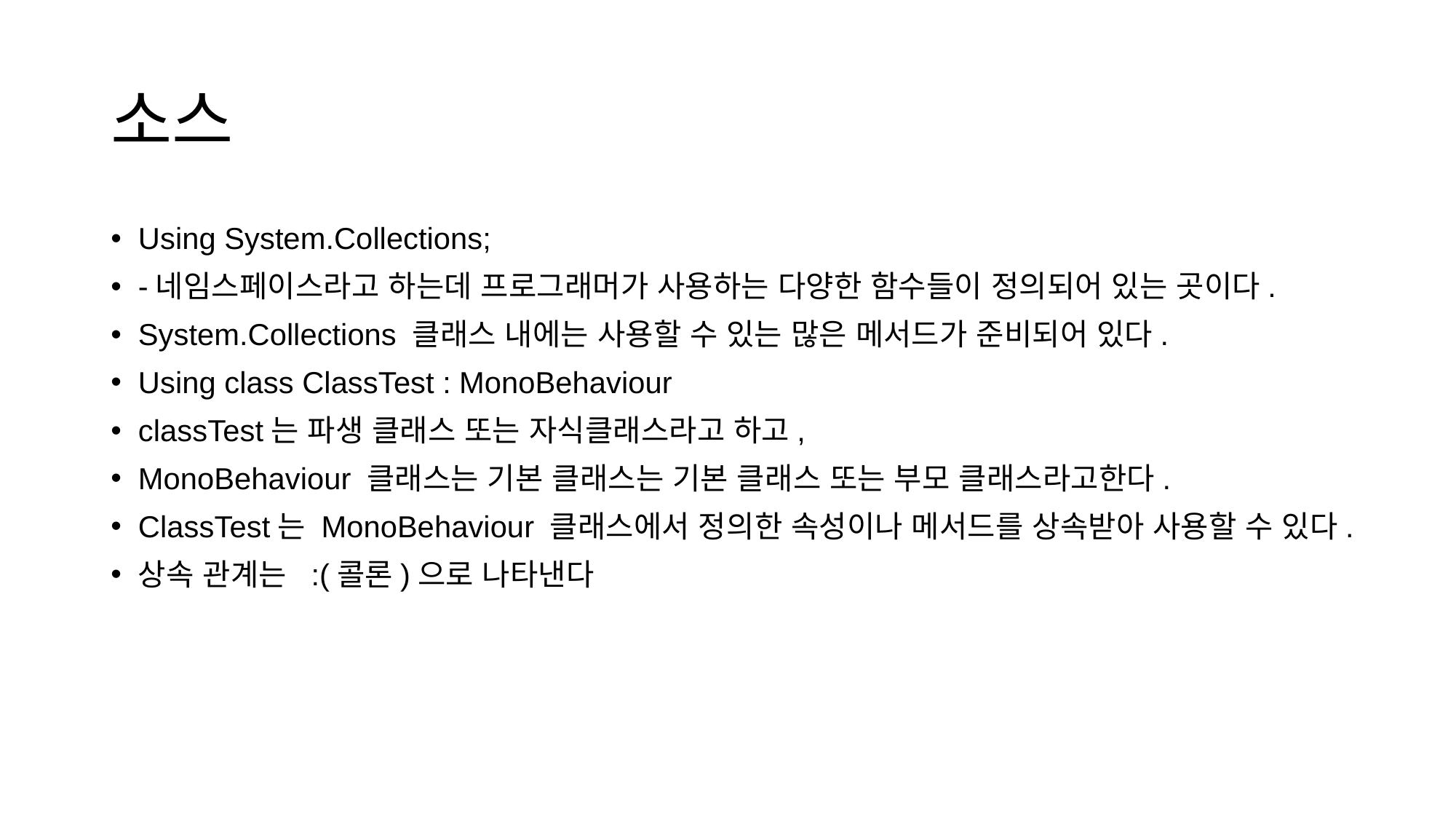

# 소스
Using System.Collections;
-네임스페이스라고 하는데 프로그래머가 사용하는 다양한 함수들이 정의되어 있는 곳이다.
System.Collections 클래스 내에는 사용할 수 있는 많은 메서드가 준비되어 있다.
Using class ClassTest : MonoBehaviour
classTest는 파생 클래스 또는 자식클래스라고 하고,
MonoBehaviour 클래스는 기본 클래스는 기본 클래스 또는 부모 클래스라고한다.
ClassTest는 MonoBehaviour 클래스에서 정의한 속성이나 메서드를 상속받아 사용할 수 있다.
상속 관계는  :(콜론)으로 나타낸다